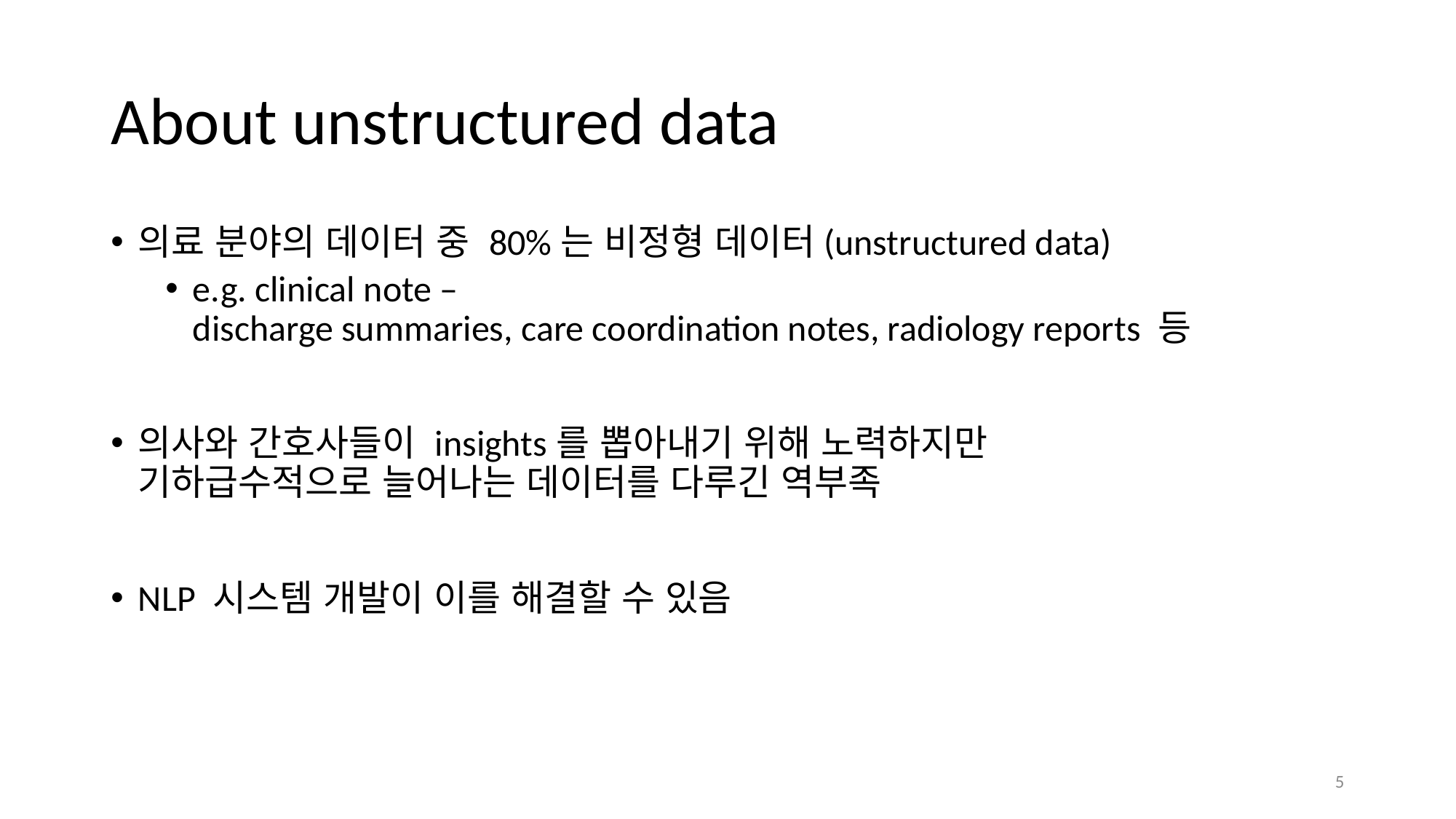

# About unstructured data
의료 분야의 데이터 중 80%는 비정형 데이터(unstructured data)
e.g. clinical note –
discharge summaries, care coordination notes, radiology reports 등

의사와 간호사들이 insights를 뽑아내기 위해 노력하지만
기하급수적으로 늘어나는 데이터를 다루긴 역부족

NLP 시스템 개발이 이를 해결할 수 있음
5